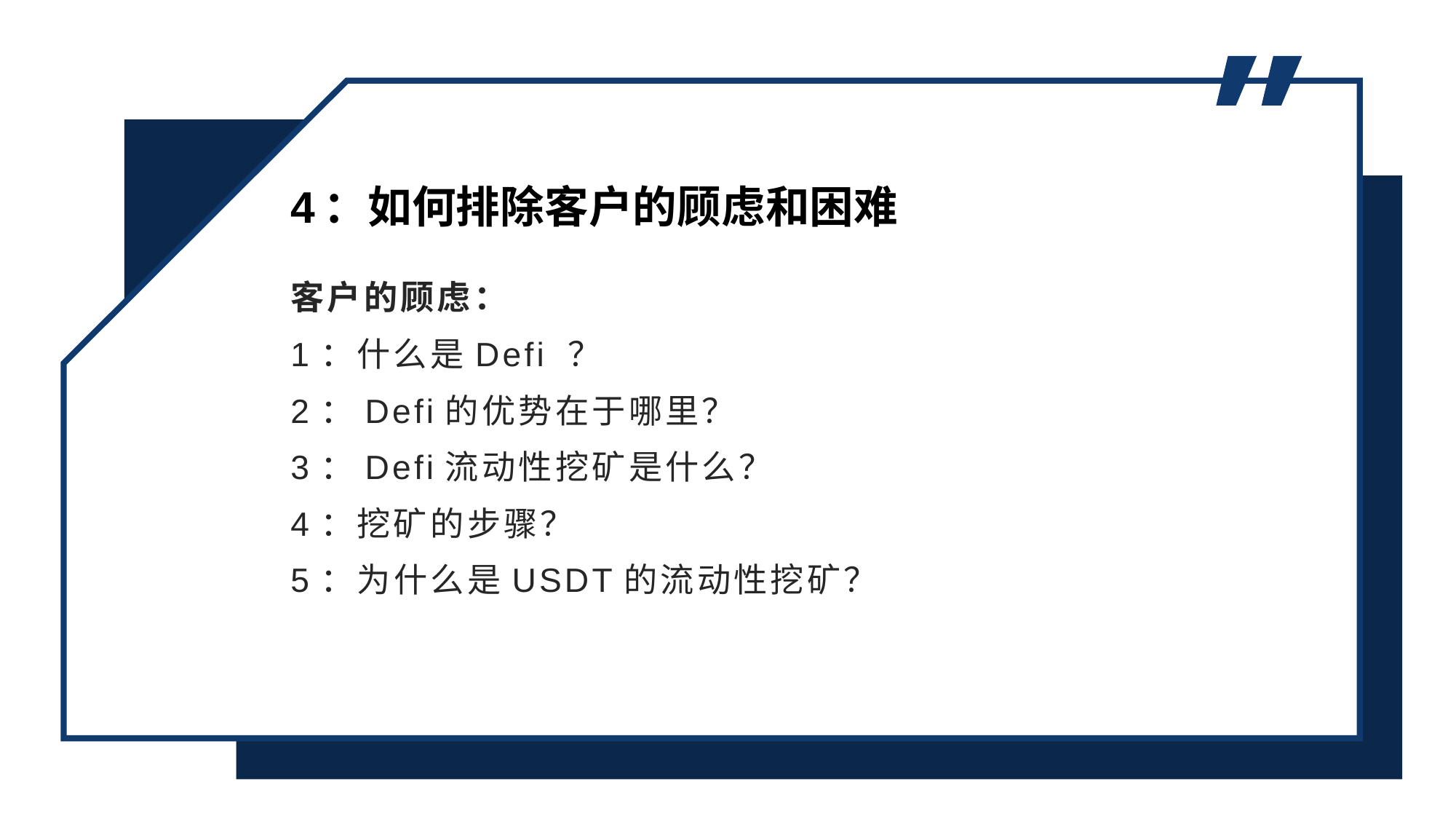

4：如何排除客户的顾虑和困难

客户的顾虑：
1：什么是Defi ？
2：Defi的优势在于哪里？
3：Defi流动性挖矿是什么？
4：挖矿的步骤？
5：为什么是USDT的流动性挖矿？